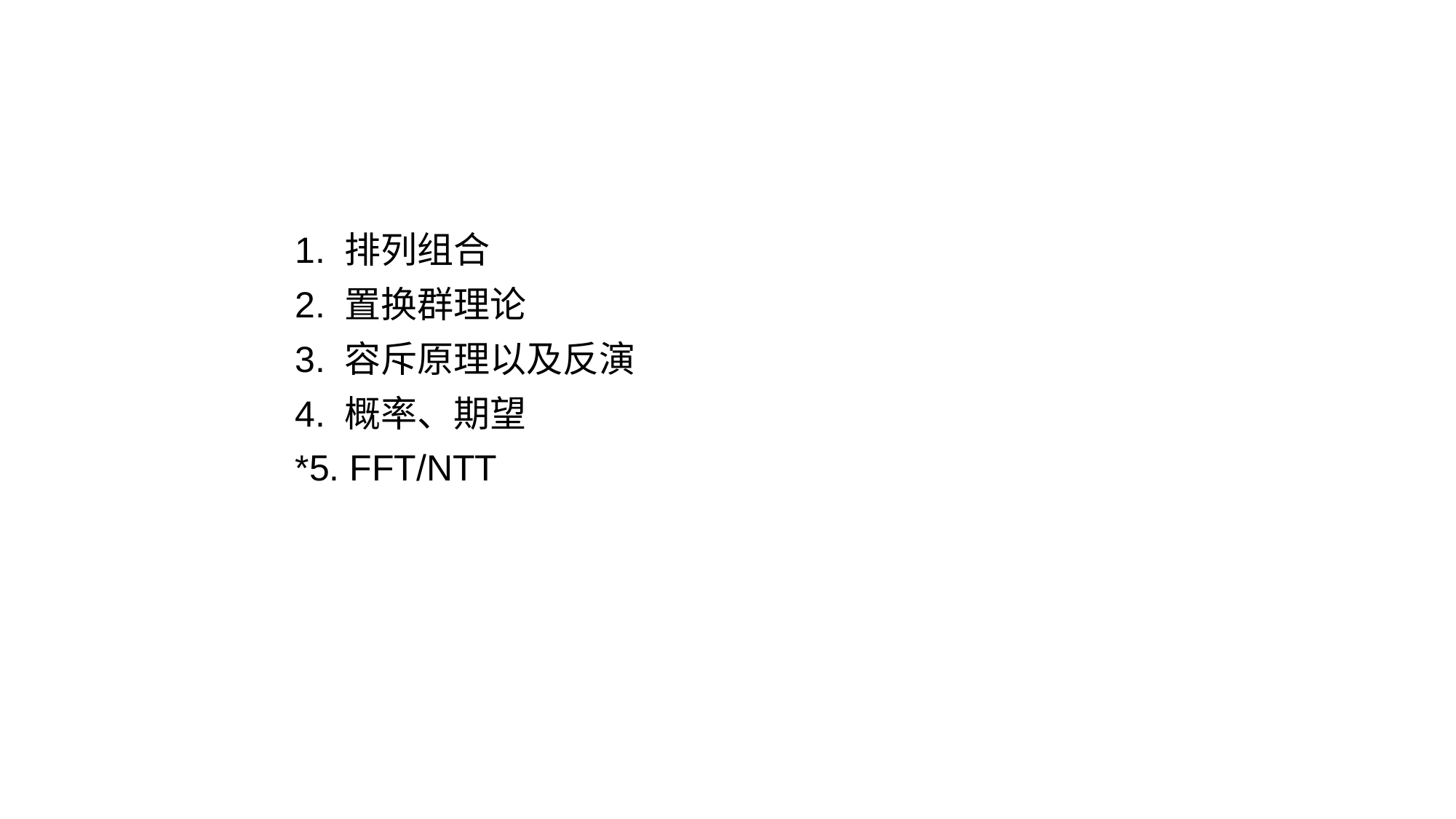

1. 排列组合
2. 置换群理论
3. 容斥原理以及反演
4. 概率、期望
*5. FFT/NTT